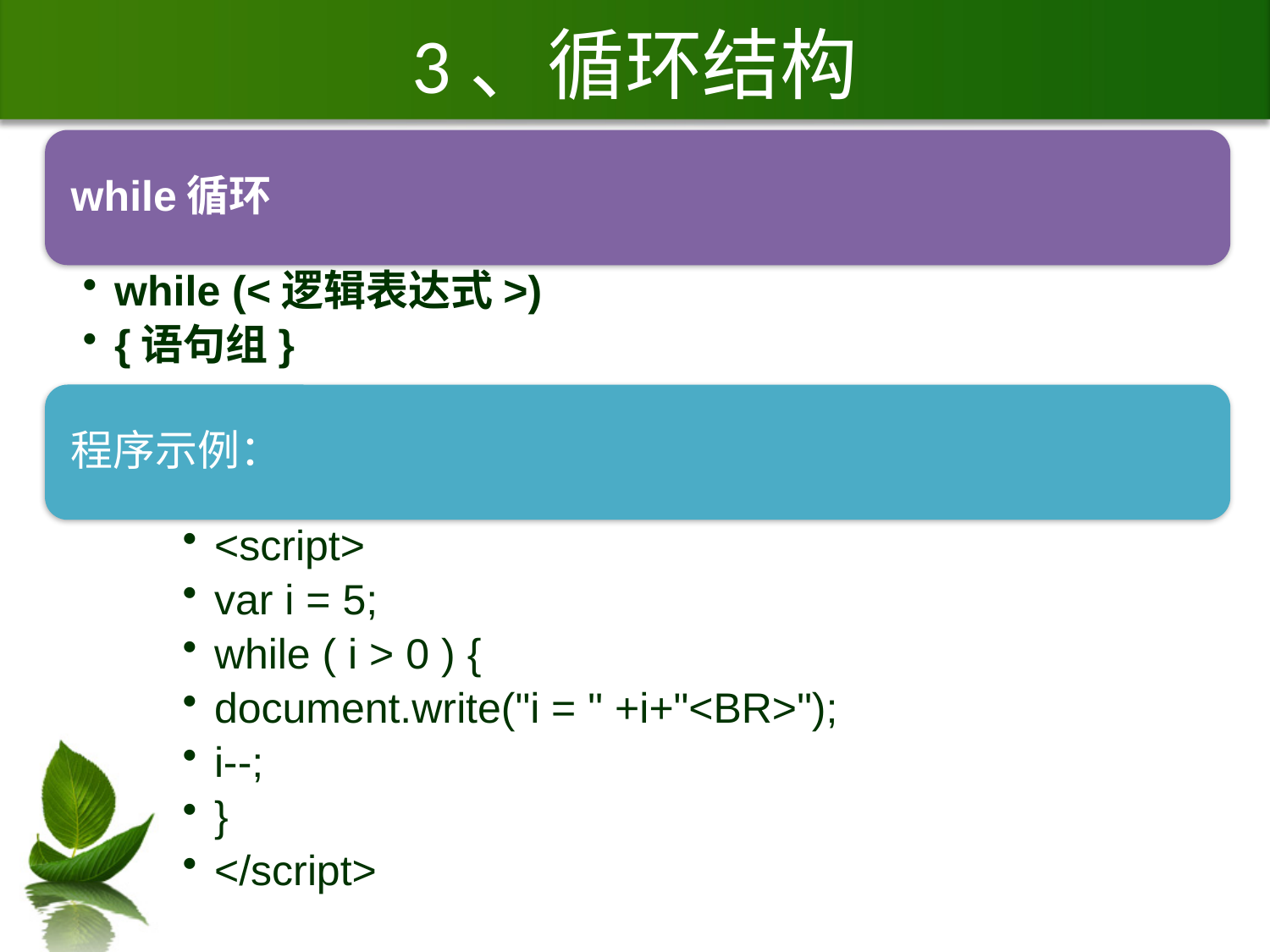

# 3、循环结构
while循环
while (<逻辑表达式>)
{语句组}
程序示例：
<script>
var i = 5;
while ( i > 0 ) {
document.write("i = " +i+"<BR>");
i--;
}
</script>